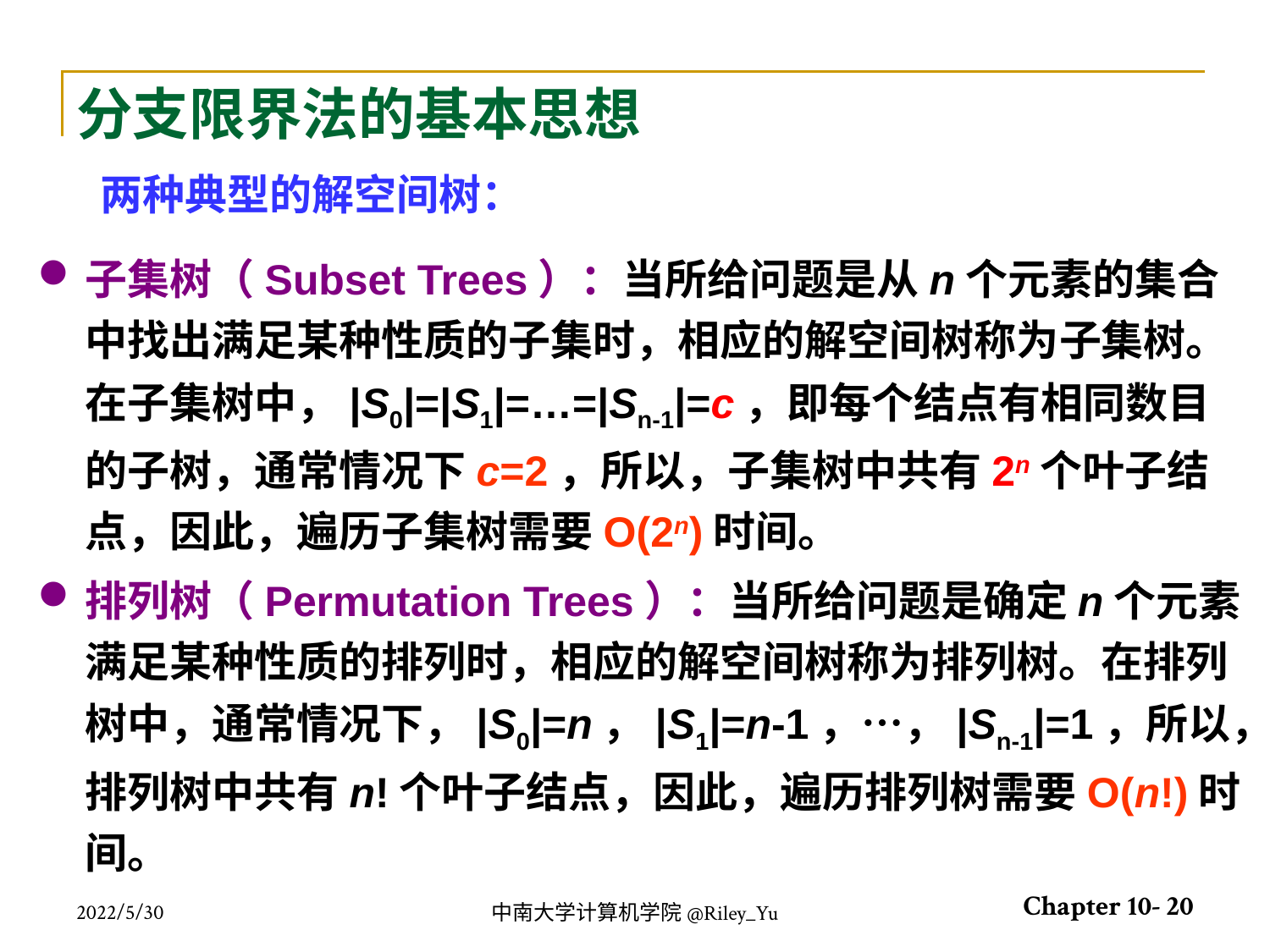

# 分支限界法的基本思想

两种典型的解空间树：
子集树（Subset Trees）：当所给问题是从n个元素的集合中找出满足某种性质的子集时，相应的解空间树称为子集树。在子集树中，|S0|=|S1|=…=|Sn-1|=c，即每个结点有相同数目的子树，通常情况下c=2，所以，子集树中共有2n个叶子结点，因此，遍历子集树需要O(2n)时间。
排列树（Permutation Trees）：当所给问题是确定n个元素满足某种性质的排列时，相应的解空间树称为排列树。在排列树中，通常情况下，|S0|=n，|S1|=n-1，…，|Sn-1|=1，所以，排列树中共有n!个叶子结点，因此，遍历排列树需要O(n!)时间。
2022/5/30
Chapter 10- 20
中南大学计算机学院@Riley_Yu